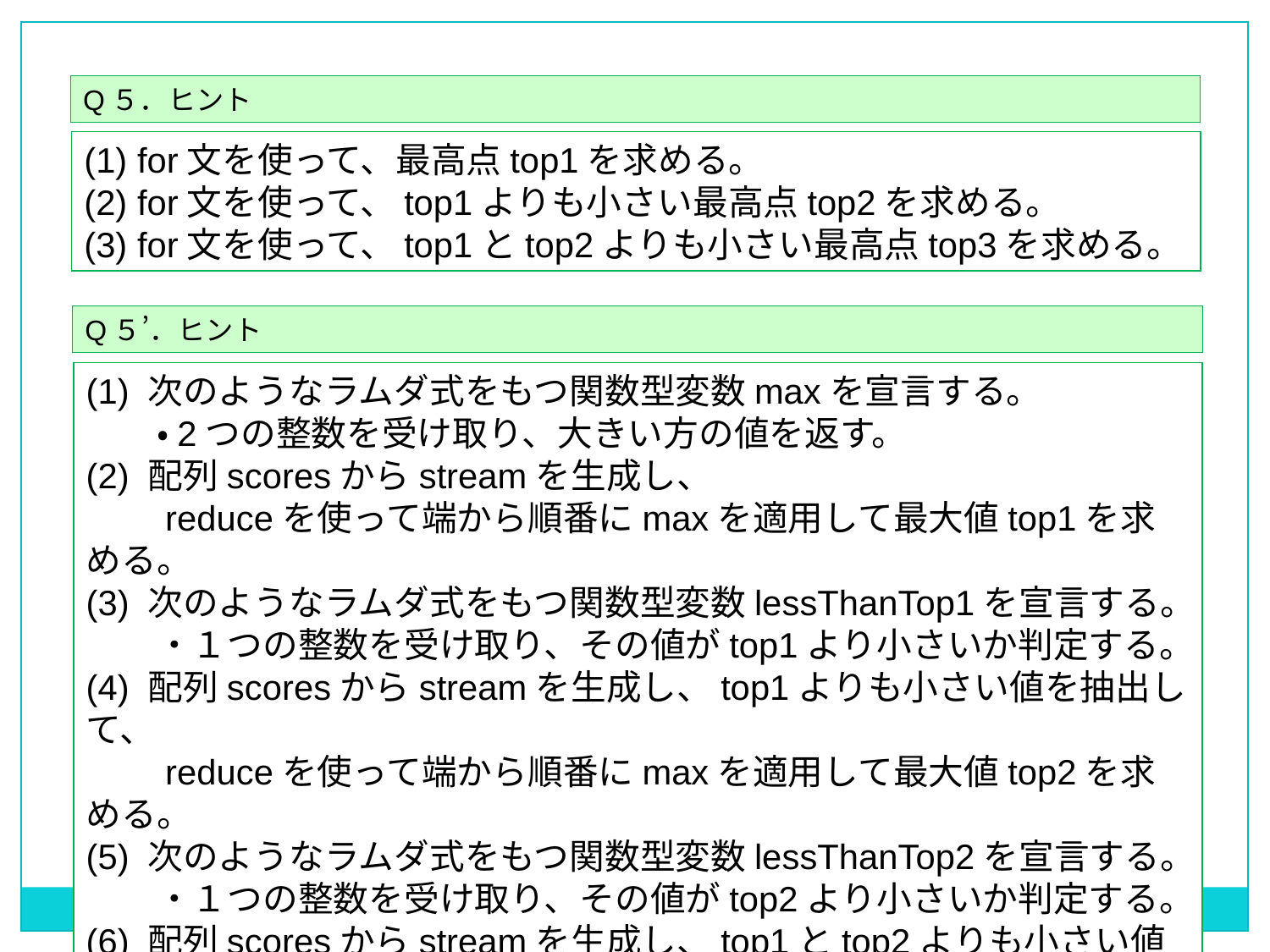

Q５．ヒント
(1) for文を使って、最高点top1を求める。
(2) for文を使って、top1よりも小さい最高点top2を求める。
(3) for文を使って、top1とtop2よりも小さい最高点top3を求める。
Q５’．ヒント
(1) 次のようなラムダ式をもつ関数型変数maxを宣言する。
　　・2つの整数を受け取り、大きい方の値を返す。
(2) 配列scoresからstreamを生成し、
　　reduceを使って端から順番にmaxを適用して最大値top1を求める。
(3) 次のようなラムダ式をもつ関数型変数lessThanTop1を宣言する。
　　・１つの整数を受け取り、その値がtop1より小さいか判定する。
(4) 配列scoresからstreamを生成し、top1よりも小さい値を抽出して、
　　reduceを使って端から順番にmaxを適用して最大値top2を求める。
(5) 次のようなラムダ式をもつ関数型変数lessThanTop2を宣言する。
　　・１つの整数を受け取り、その値がtop2より小さいか判定する。
(6) 配列scoresからstreamを生成し、top1とtop2よりも小さい値を抽出して、
　　reduceを使って端から順番にmaxを適用して最大値top3を求める。